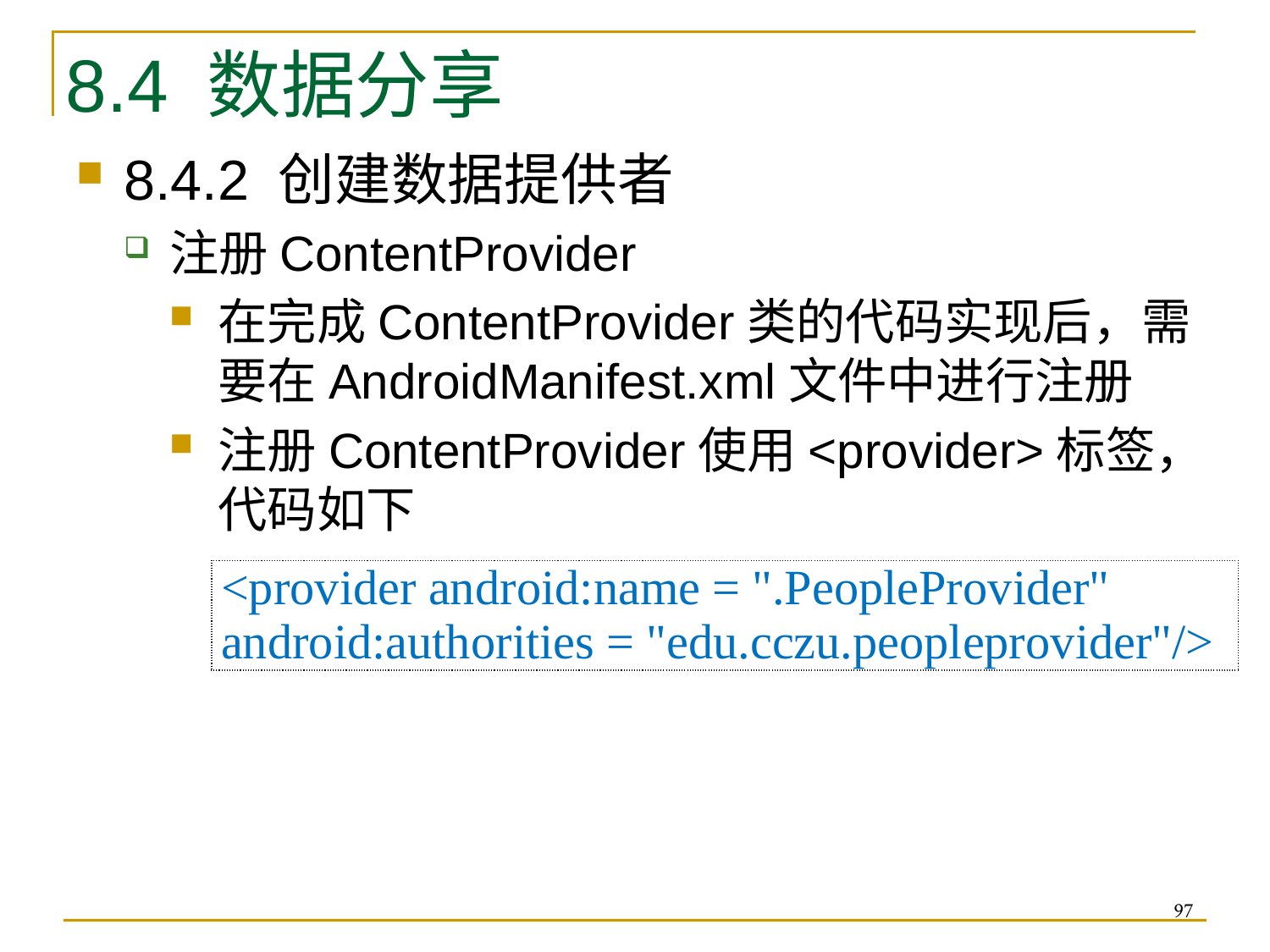

# 8.4 数据分享
8.4.2 创建数据提供者
注册ContentProvider
在完成ContentProvider类的代码实现后，需要在AndroidManifest.xml文件中进行注册
注册ContentProvider使用<provider>标签，代码如下
| <provider android:name = ".PeopleProvider" android:authorities = "edu.cczu.peopleprovider"/> |
| --- |
97